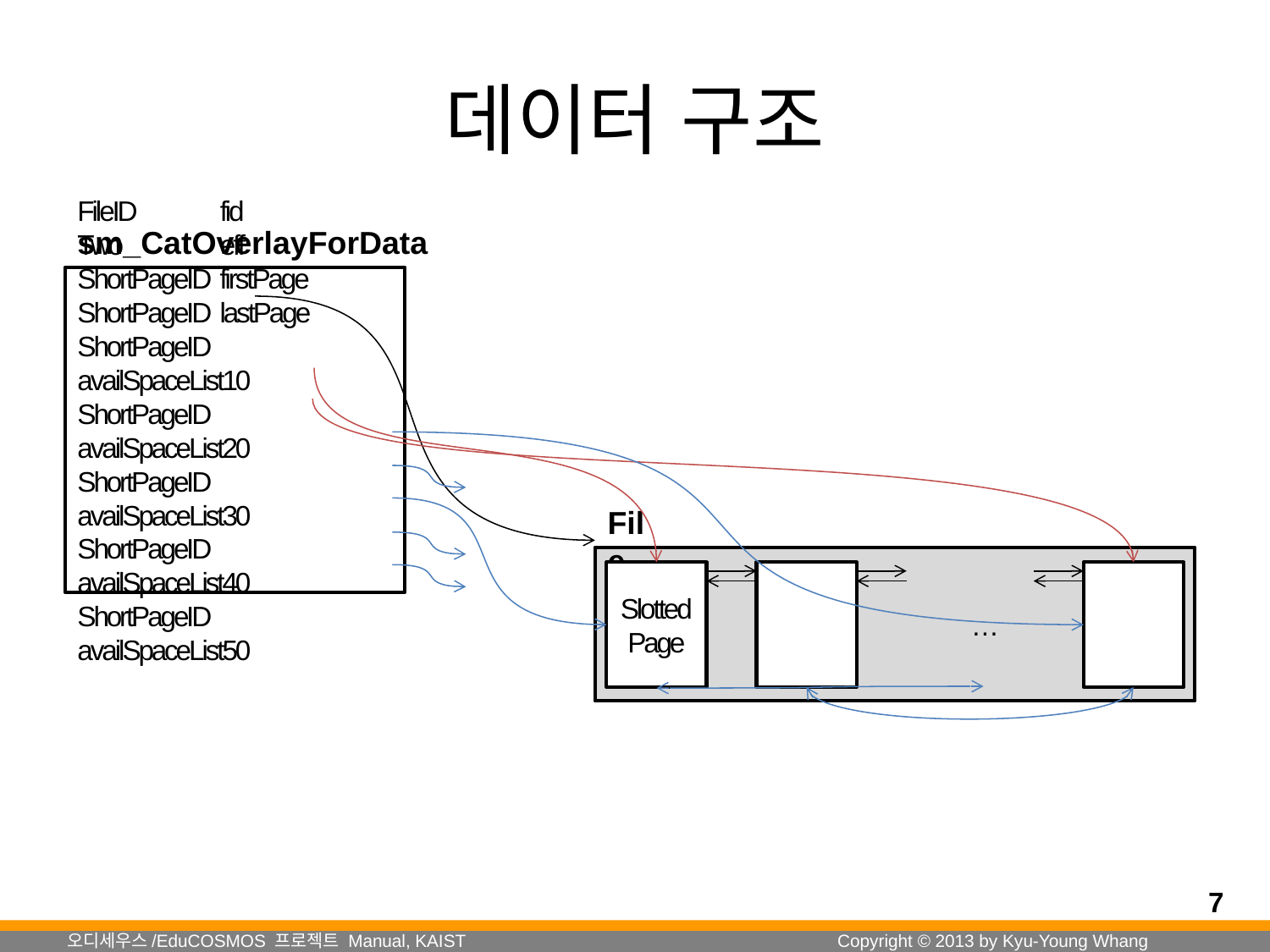

# 데이터 구조
sm_CatOverlayForData
FileID	   fid
Two	   eff
ShortPageID  firstPage
ShortPageID  lastPage
ShortPageID  availSpaceList10
ShortPageID  availSpaceList20
ShortPageID  availSpaceList30
ShortPageID  availSpaceList40
ShortPageID  availSpaceList50

File

Slotted
Page

…